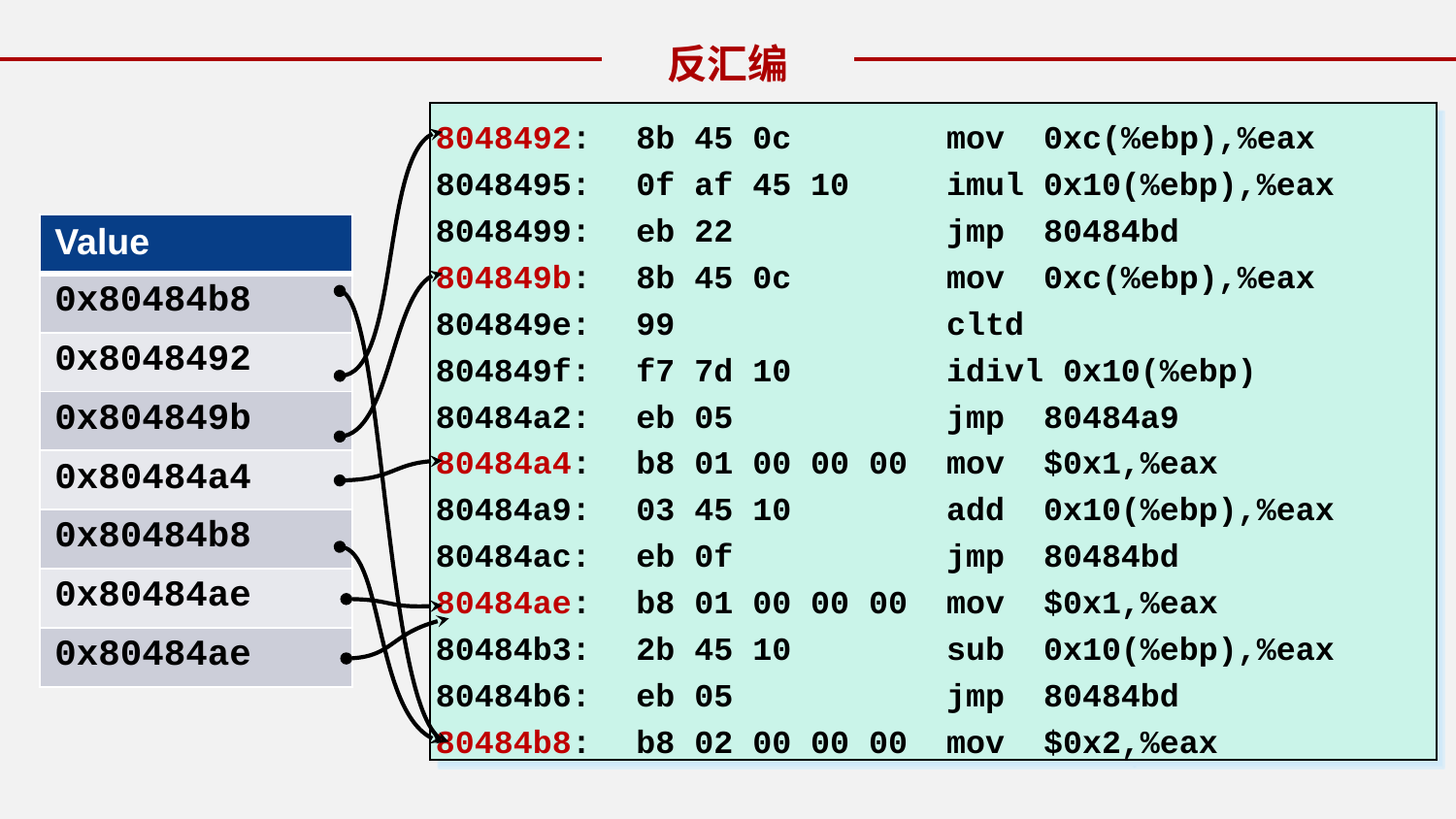

反汇编
8048492:	8b 45 0c        mov  0xc(%ebp),%eax
8048495:	0f af 45 10     imul 0x10(%ebp),%eax
8048499:	eb 22           jmp  80484bd
804849b:	8b 45 0c        mov  0xc(%ebp),%eax
804849e:	99              cltd
804849f:	f7 7d 10        idivl 0x10(%ebp)
80484a2:	eb 05           jmp  80484a9
80484a4:	b8 01 00 00 00  mov  $0x1,%eax
80484a9:	03 45 10        add  0x10(%ebp),%eax
80484ac:	eb 0f           jmp  80484bd
80484ae:	b8 01 00 00 00  mov  $0x1,%eax
80484b3:	2b 45 10        sub  0x10(%ebp),%eax
80484b6:	eb 05           jmp  80484bd
80484b8:	b8 02 00 00 00  mov  $0x2,%eax

| Value |
| --- |
| 0x80484b8 |
| 0x8048492 |
| 0x804849b |
| 0x80484a4 |
| 0x80484b8 |
| 0x80484ae |
| 0x80484ae |